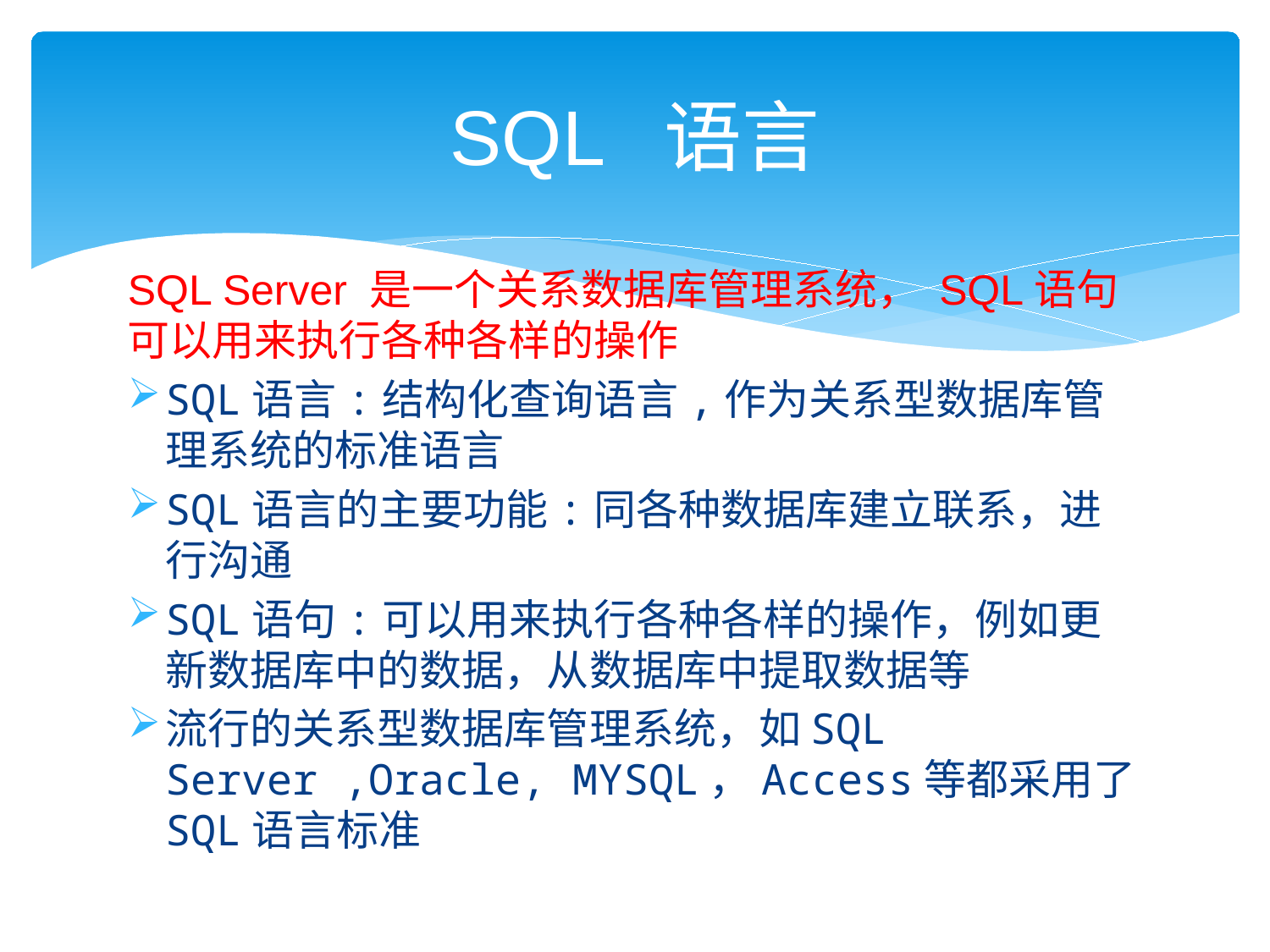

# SQL  语言
SQL Server 是一个关系数据库管理系统， SQL语句可以用来执行各种各样的操作
SQL语言:结构化查询语言,作为关系型数据库管理系统的标准语言
SQL语言的主要功能:同各种数据库建立联系，进行沟通
SQL语句:可以用来执行各种各样的操作，例如更新数据库中的数据，从数据库中提取数据等
流行的关系型数据库管理系统，如SQL Server ,Oracle, MYSQL，Access等都采用了SQL语言标准